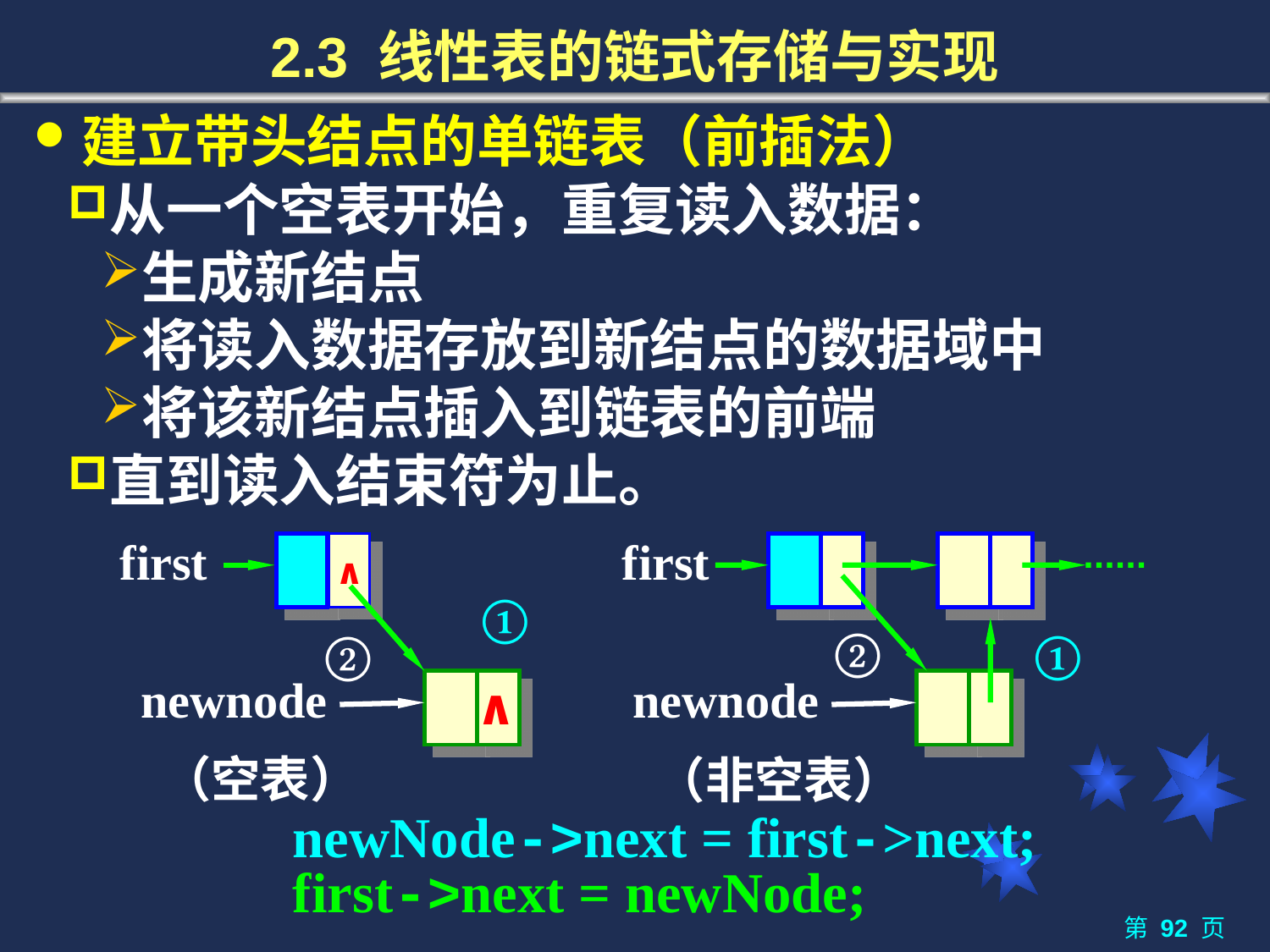

# 2.3 线性表的链式存储与实现
建立带头结点的单链表（前插法）
从一个空表开始，重复读入数据：
生成新结点
将读入数据存放到新结点的数据域中
将该新结点插入到链表的前端
直到读入结束符为止。
first

∧

first

①

②
①
②

newnode

newnode

∧
（空表）
（非空表）
newNode->next = first->next;
first->next = newNode;
第 92 页